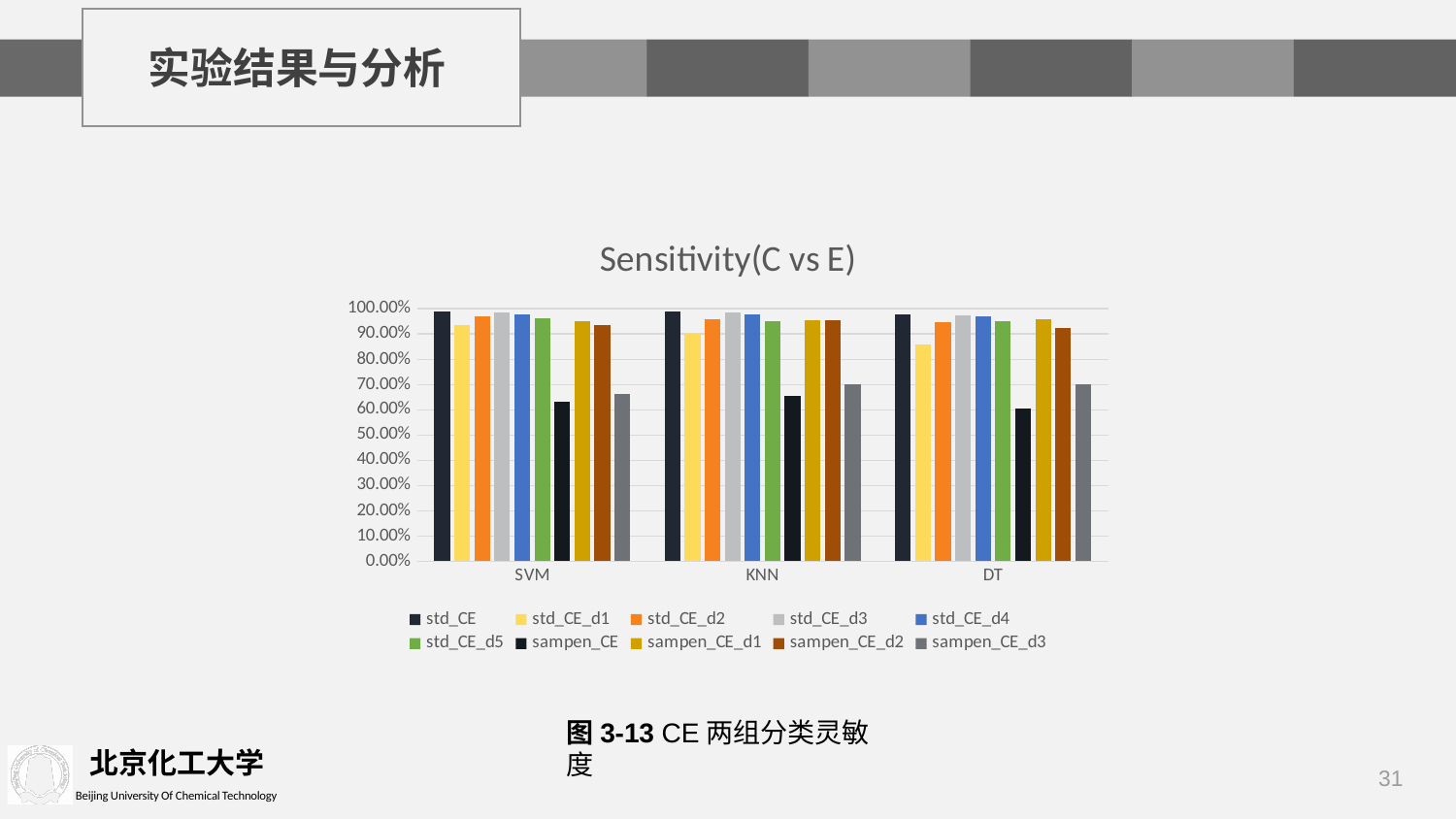

实验结果与分析

### Chart: Sensitivity(C vs E)

| Category | std_CE | std_CE_d1 | std_CE_d2 | std_CE_d3 | std_CE_d4 | std_CE_d5 | sampen_CE | sampen_CE_d1 | sampen_CE_d2 | sampen_CE_d3 |
|---|---|---|---|---|---|---|---|---|---|---|
| SVM | 0.988881 | 0.937013 | 0.970906 | 0.985041 | 0.977739 | 0.96243 | 0.630934 | 0.950706 | 0.936999 | 0.664293 |
| KNN | 0.987531 | 0.90274 | 0.95696 | 0.984914 | 0.979008 | 0.950554 | 0.6561 | 0.956123 | 0.953341 | 0.702258 |
| DT | 0.977589 | 0.858048 | 0.947609 | 0.973677 | 0.969279 | 0.949705 | 0.60675 | 0.958545 | 0.923339 | 0.70158 |
图3-13 CE两组分类灵敏度
31